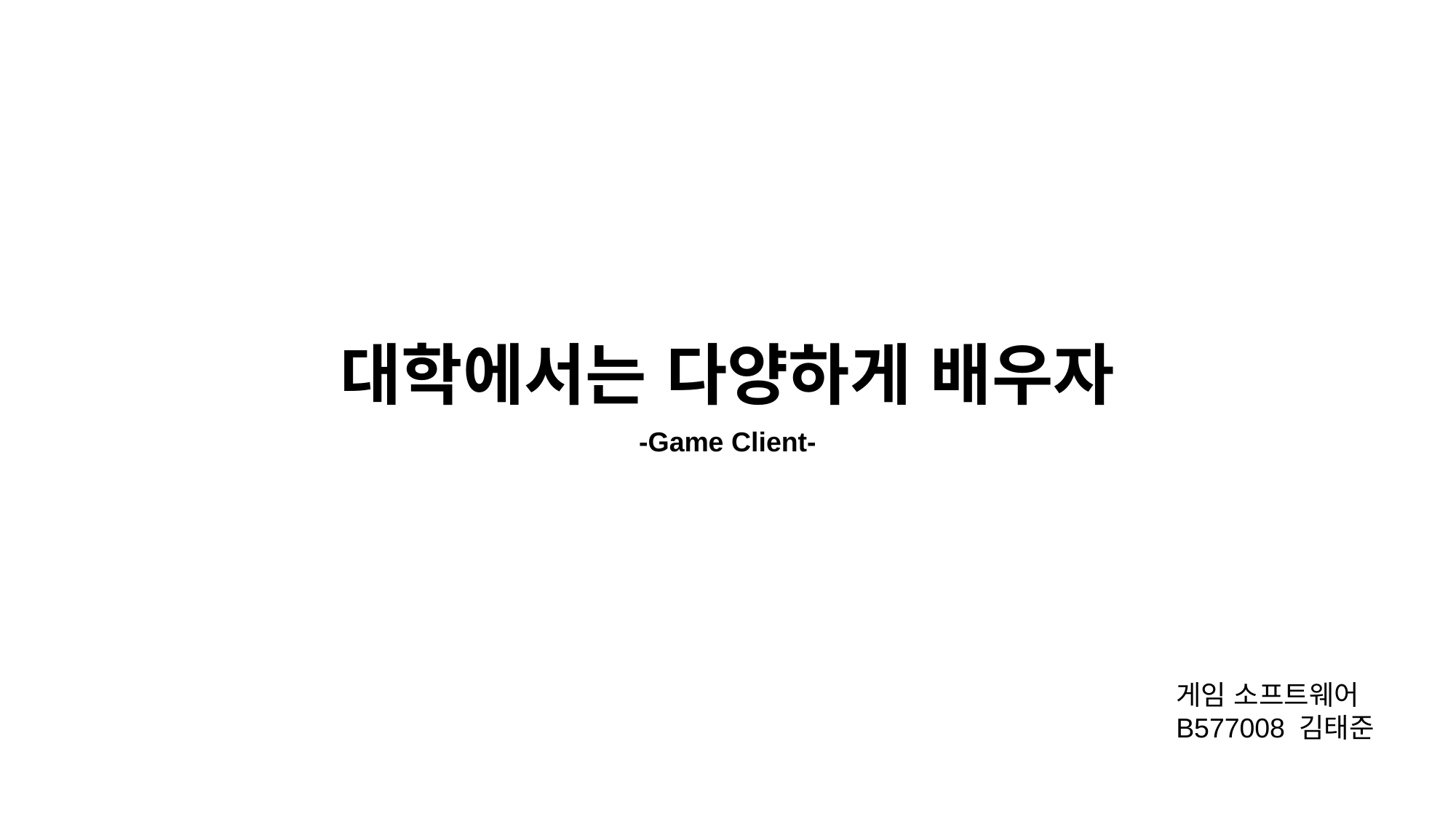

# 대학에서는 다양하게 배우자
-Game Client-
게임 소프트웨어B577008 김태준